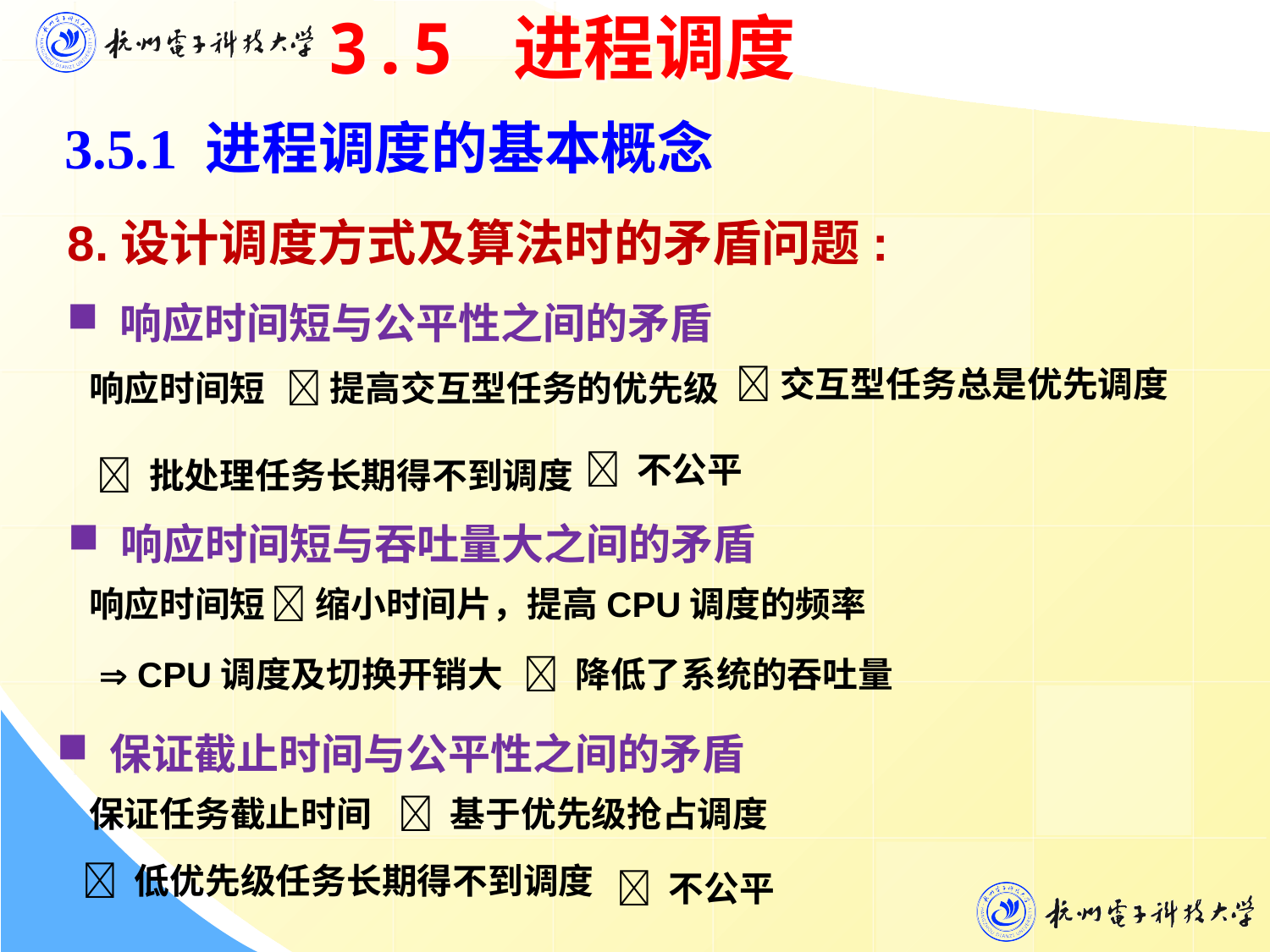

3.5 进程调度
3.5.1 进程调度的基本概念
8.设计调度方式及算法时的矛盾问题:
 响应时间短与公平性之间的矛盾
⇒交互型任务总是优先调度
响应时间短
⇒提高交互型任务的优先级
⇒ 不公平
⇒ 批处理任务长期得不到调度
 响应时间短与吞吐量大之间的矛盾
响应时间短
⇒缩小时间片，提高CPU调度的频率
⇒ CPU调度及切换开销大
⇒ 降低了系统的吞吐量
 保证截止时间与公平性之间的矛盾
保证任务截止时间
⇒ 基于优先级抢占调度
⇒ 不公平
⇒ 低优先级任务长期得不到调度